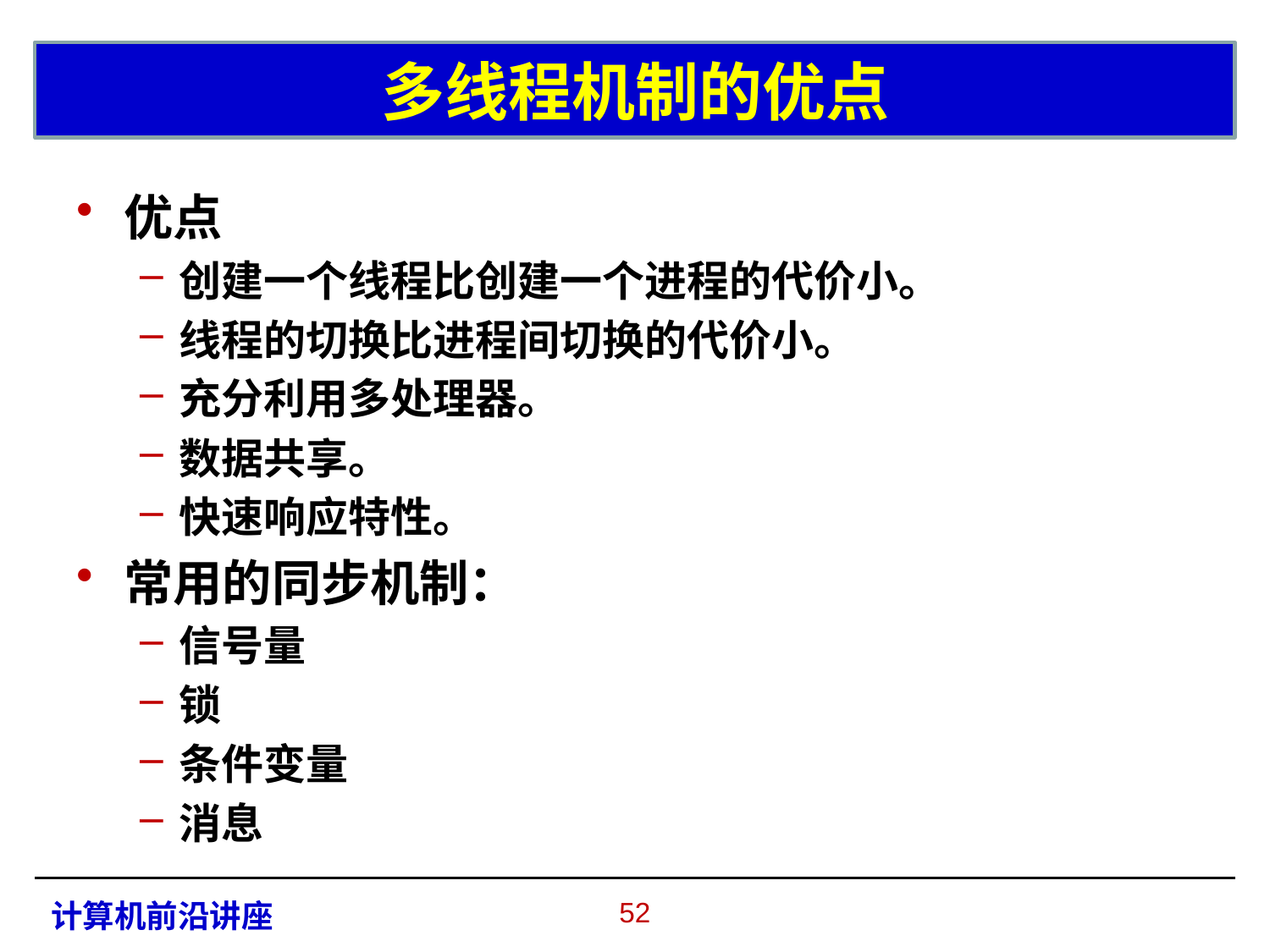

# 多线程机制的优点

优点
创建一个线程比创建一个进程的代价小。
线程的切换比进程间切换的代价小。
充分利用多处理器。
数据共享。
快速响应特性。
常用的同步机制：
信号量
锁
条件变量
消息

52